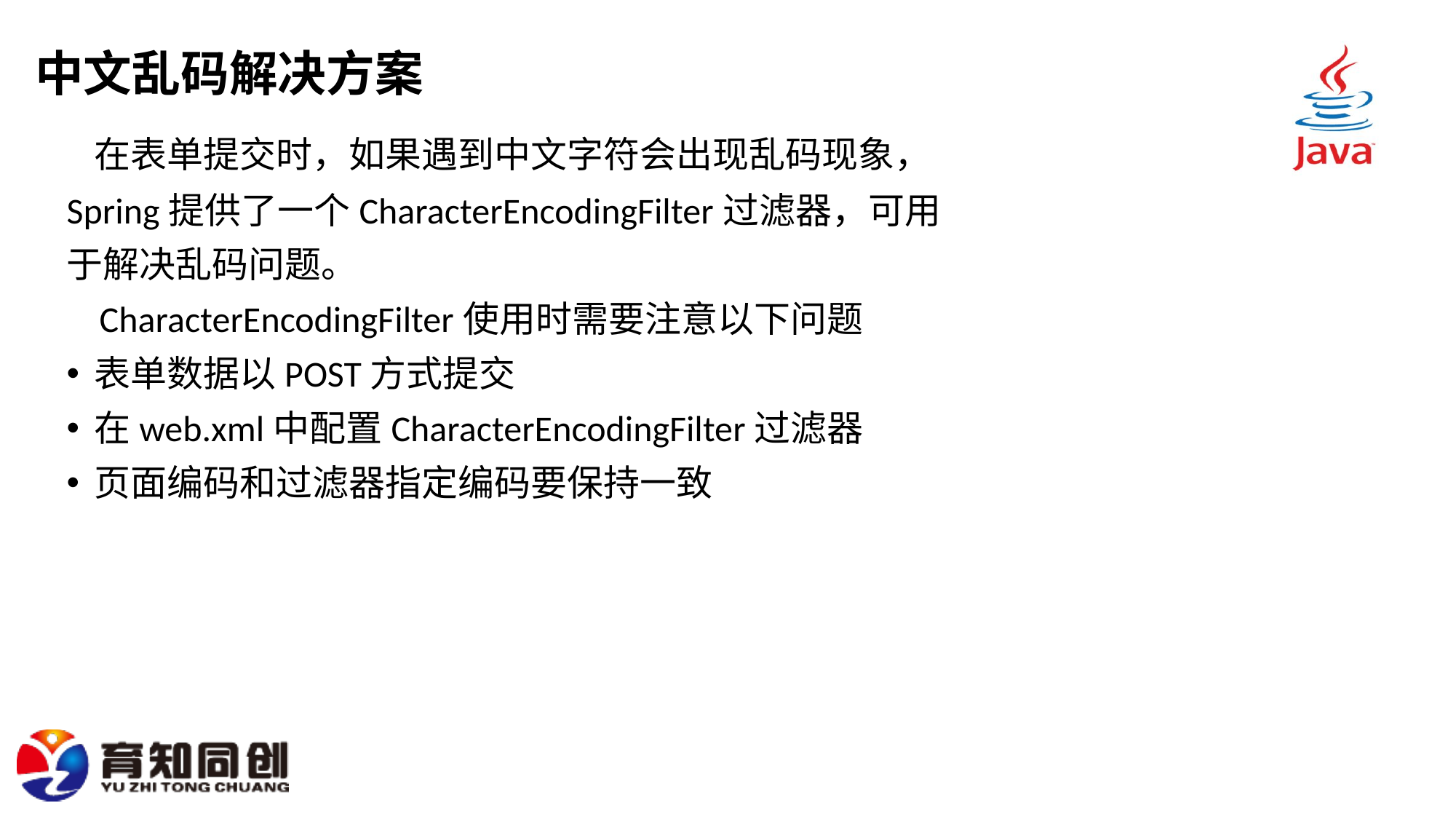

# 中文乱码解决方案
	在表单提交时，如果遇到中文字符会出现乱码现象，
Spring提供了一个CharacterEncodingFilter过滤器，可用
于解决乱码问题。
    CharacterEncodingFilter使用时需要注意以下问题
表单数据以POST方式提交
在web.xml中配置CharacterEncodingFilter过滤器
页面编码和过滤器指定编码要保持一致